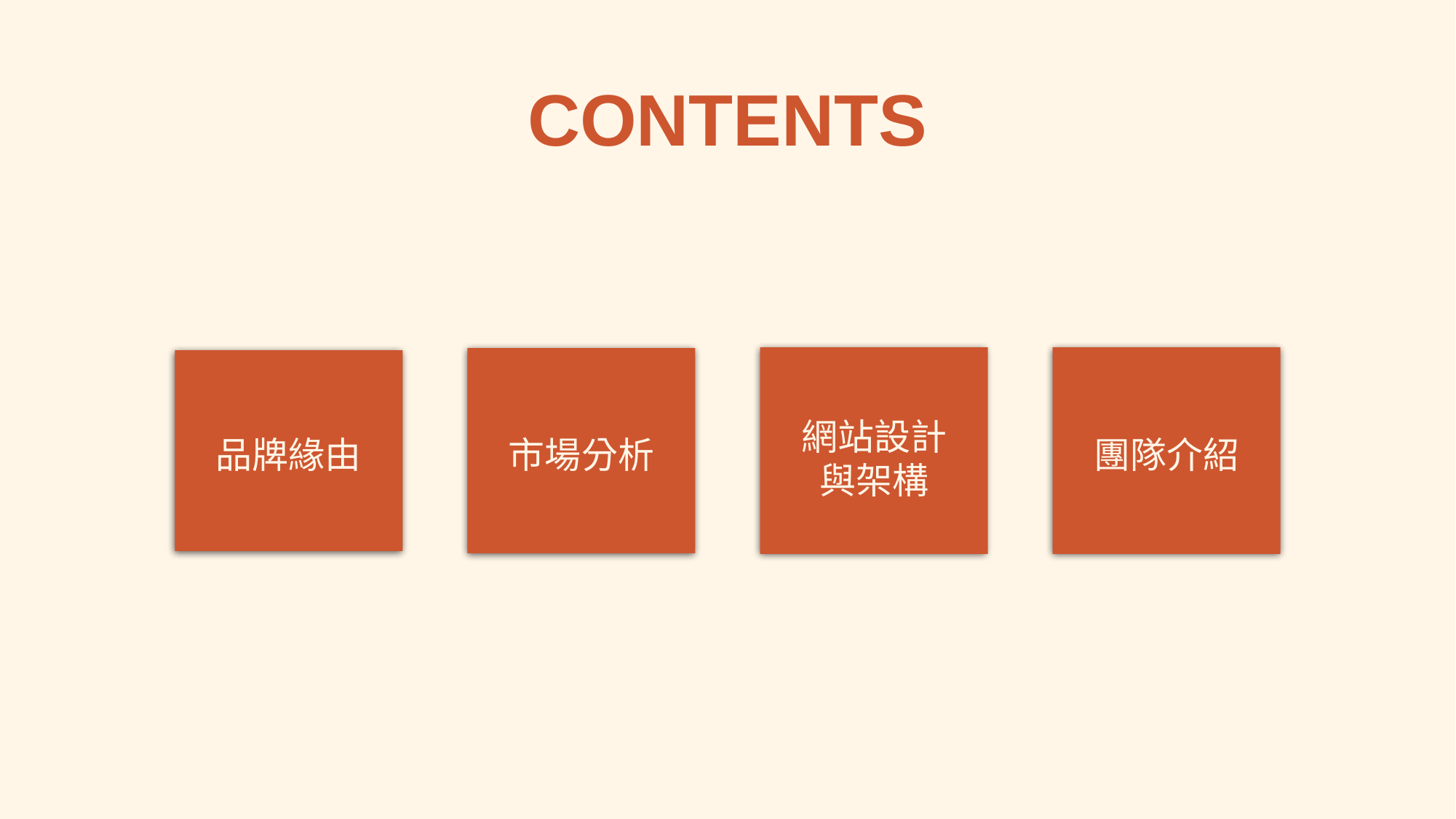

# CONTENTS

網站設計
與架構

團隊介紹

市場分析

品牌緣由